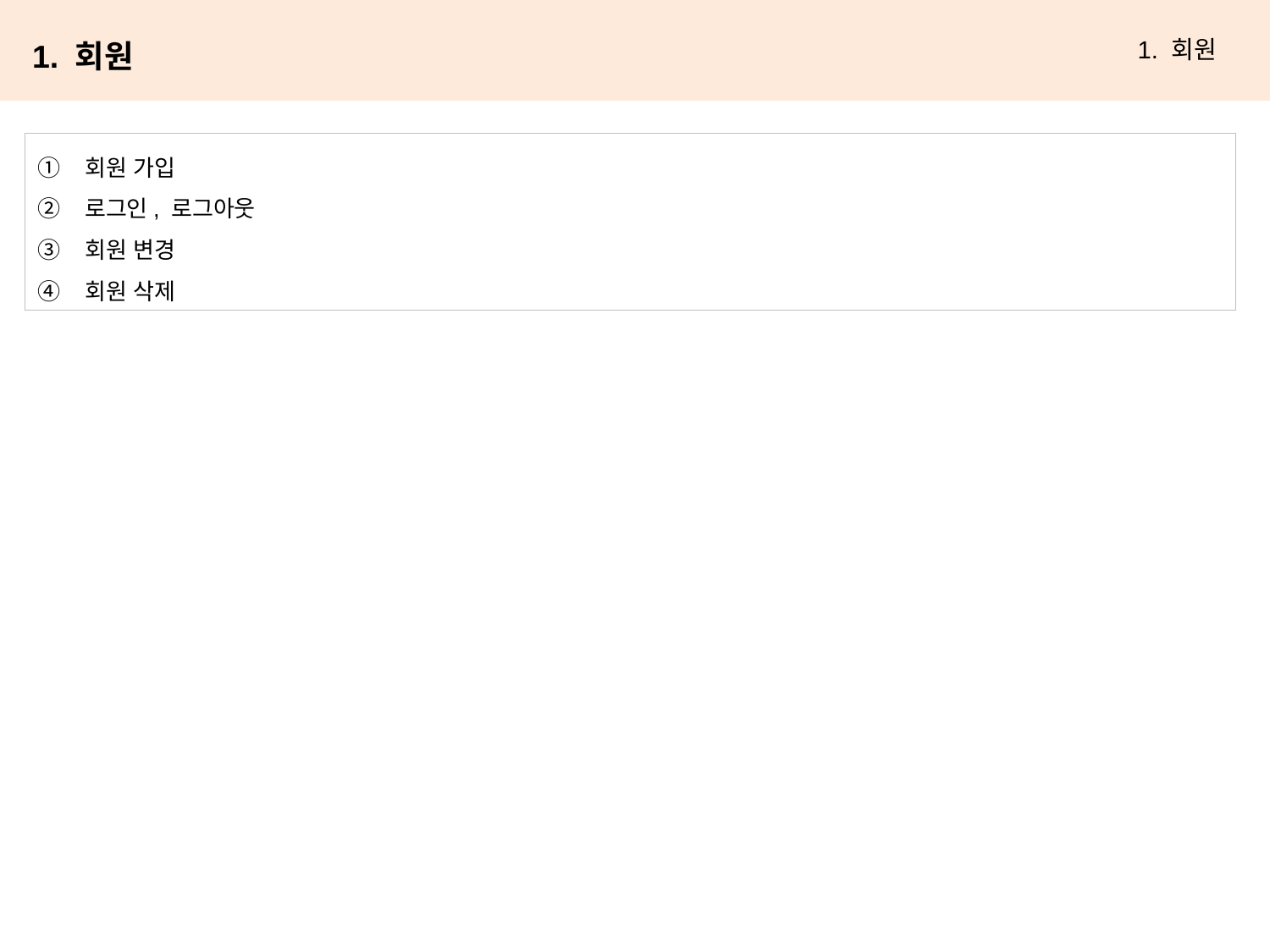

1. 회원
1. 회원
회원 가입
로그인, 로그아웃
회원 변경
회원 삭제